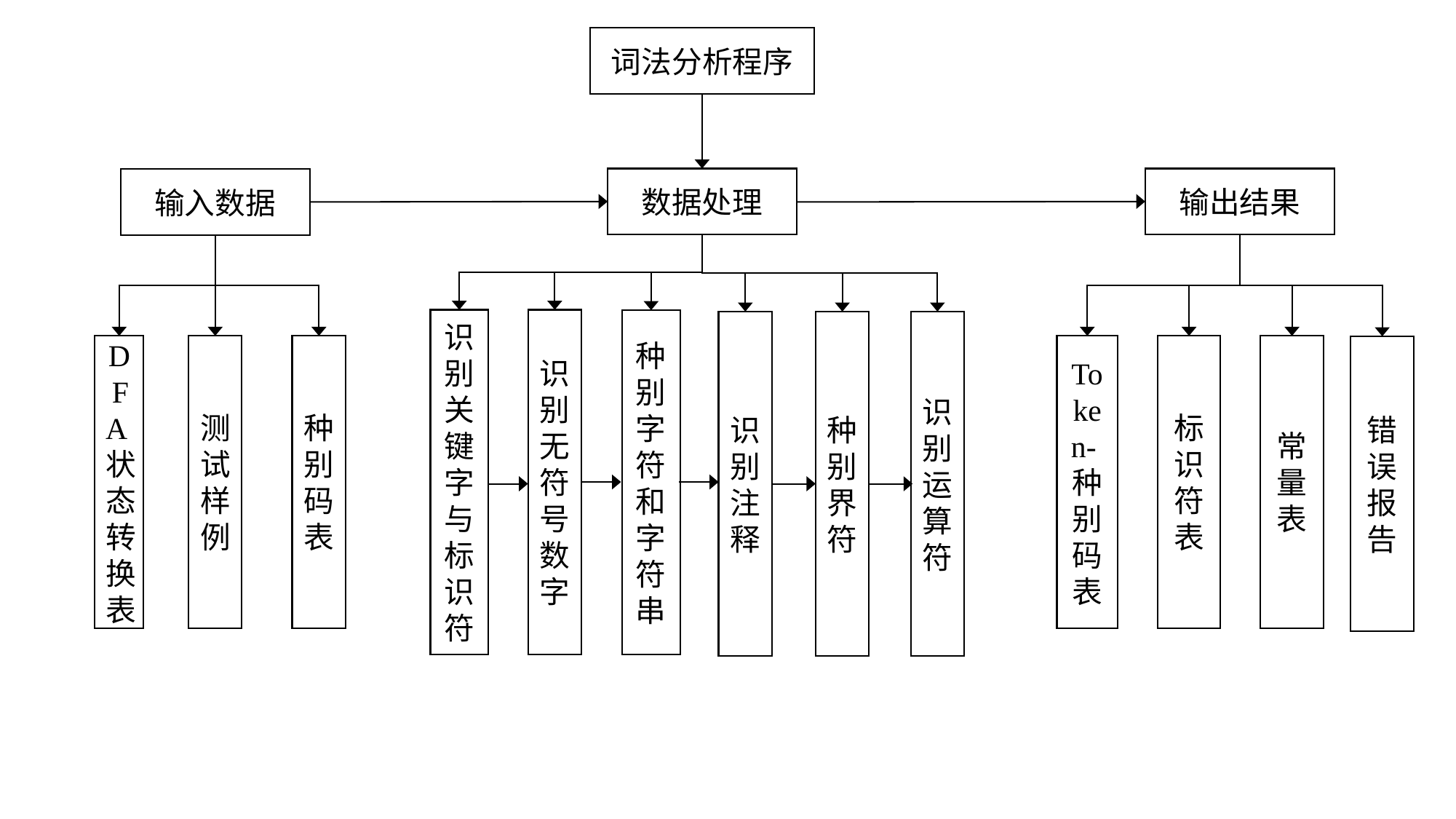

词法分析程序
输出结果
数据处理
输入数据
识别关键字与标识符
识别无符号数字
种别字符和字符串
识别注释
种别界符
识别运算符
Token-种别码表
标识符表
常量表
DFA状态转换表
测试样例
种别码表
错误报告